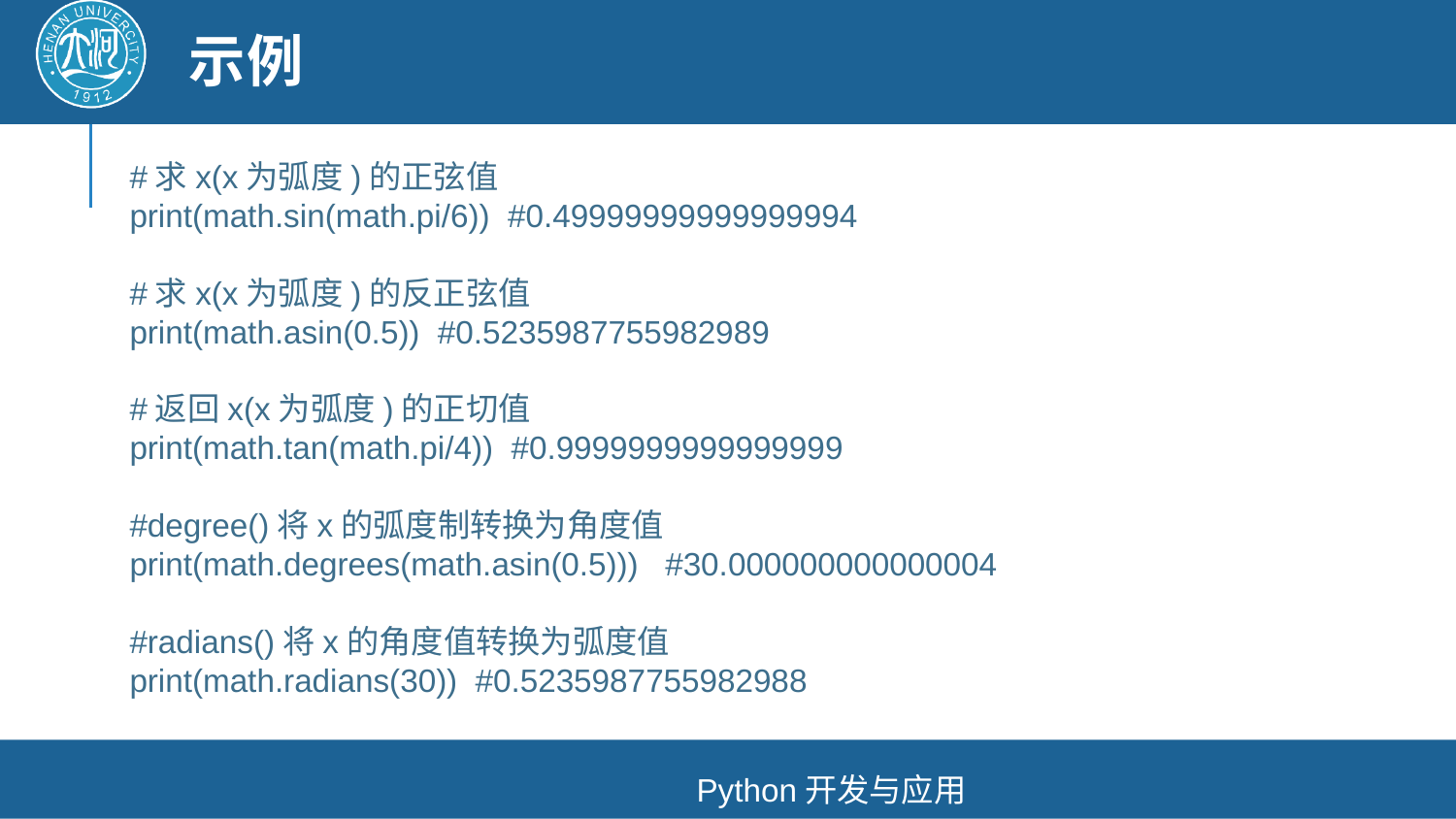

# 示例
#求x(x为弧度)的正弦值
print(math.sin(math.pi/6))  #0.49999999999999994

#求x(x为弧度)的反正弦值
print(math.asin(0.5))  #0.5235987755982989

#返回x(x为弧度)的正切值
print(math.tan(math.pi/4))  #0.9999999999999999

#degree()将x的弧度制转换为角度值
print(math.degrees(math.asin(0.5)))   #30.000000000000004

#radians()将x的角度值转换为弧度值
print(math.radians(30))  #0.5235987755982988

Python开发与应用
50